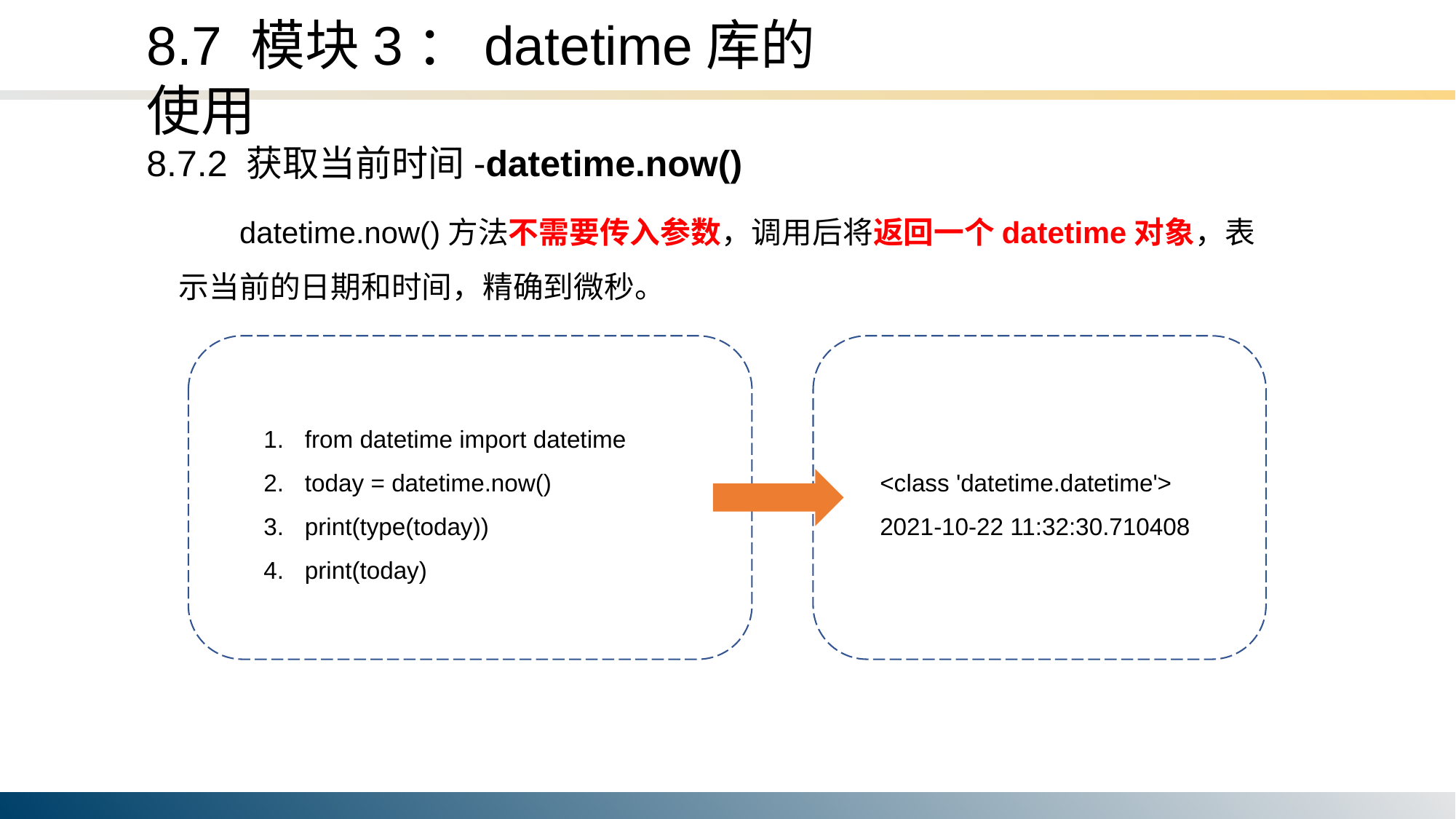

8.7 模块3：datetime库的使用
8.7.2 获取当前时间-datetime.now()
datetime.now()方法不需要传入参数，调用后将返回一个datetime对象，表示当前的日期和时间，精确到微秒。

from datetime import datetime
today = datetime.now()
print(type(today))
print(today)
<class 'datetime.datetime'>
2021-10-22 11:32:30.710408